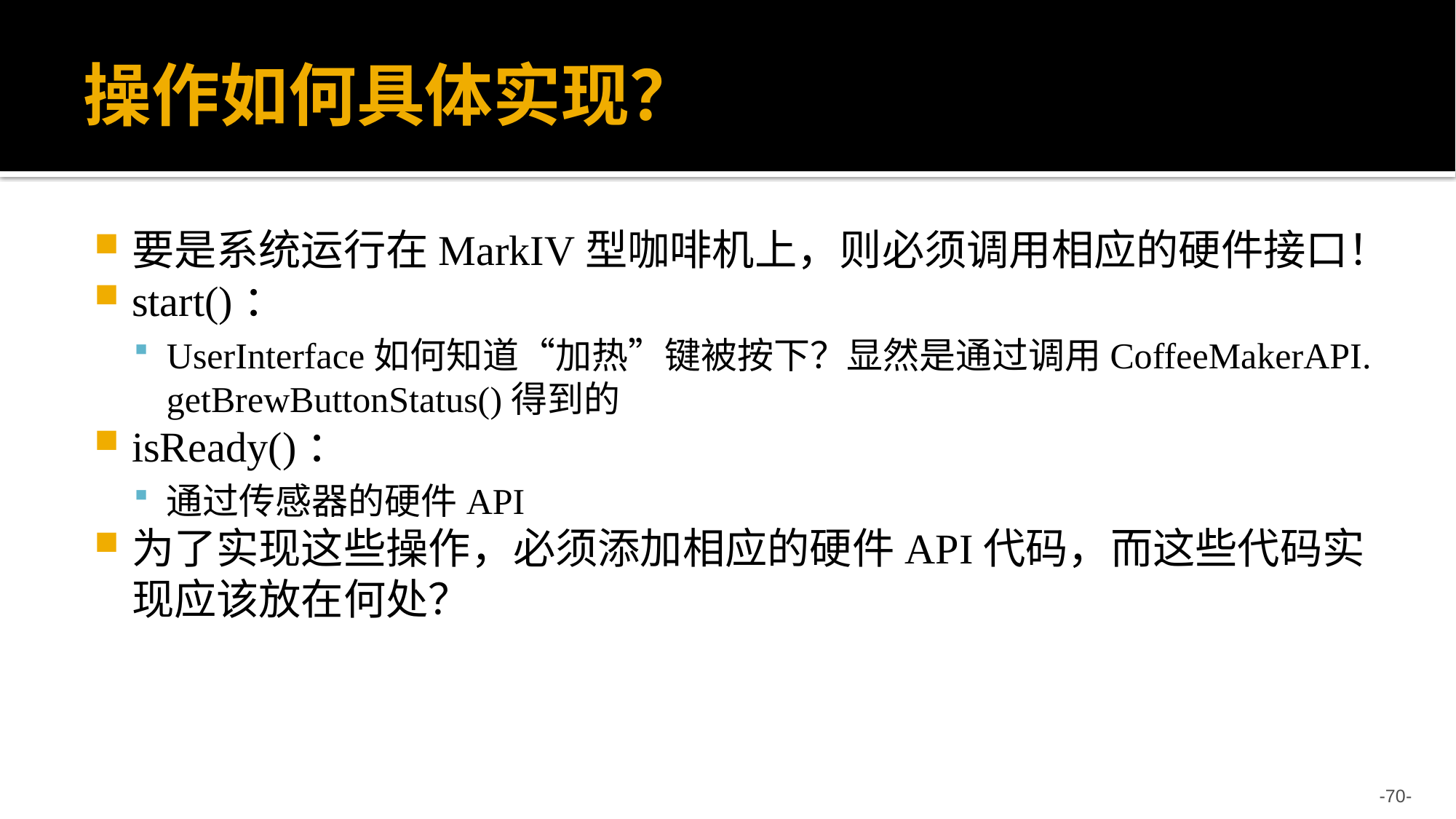

# 操作如何具体实现？
要是系统运行在MarkIV型咖啡机上，则必须调用相应的硬件接口！
start()：
UserInterface如何知道“加热”键被按下？显然是通过调用CoffeeMakerAPI. getBrewButtonStatus()得到的
isReady()：
通过传感器的硬件API
为了实现这些操作，必须添加相应的硬件API代码，而这些代码实现应该放在何处？
-70-